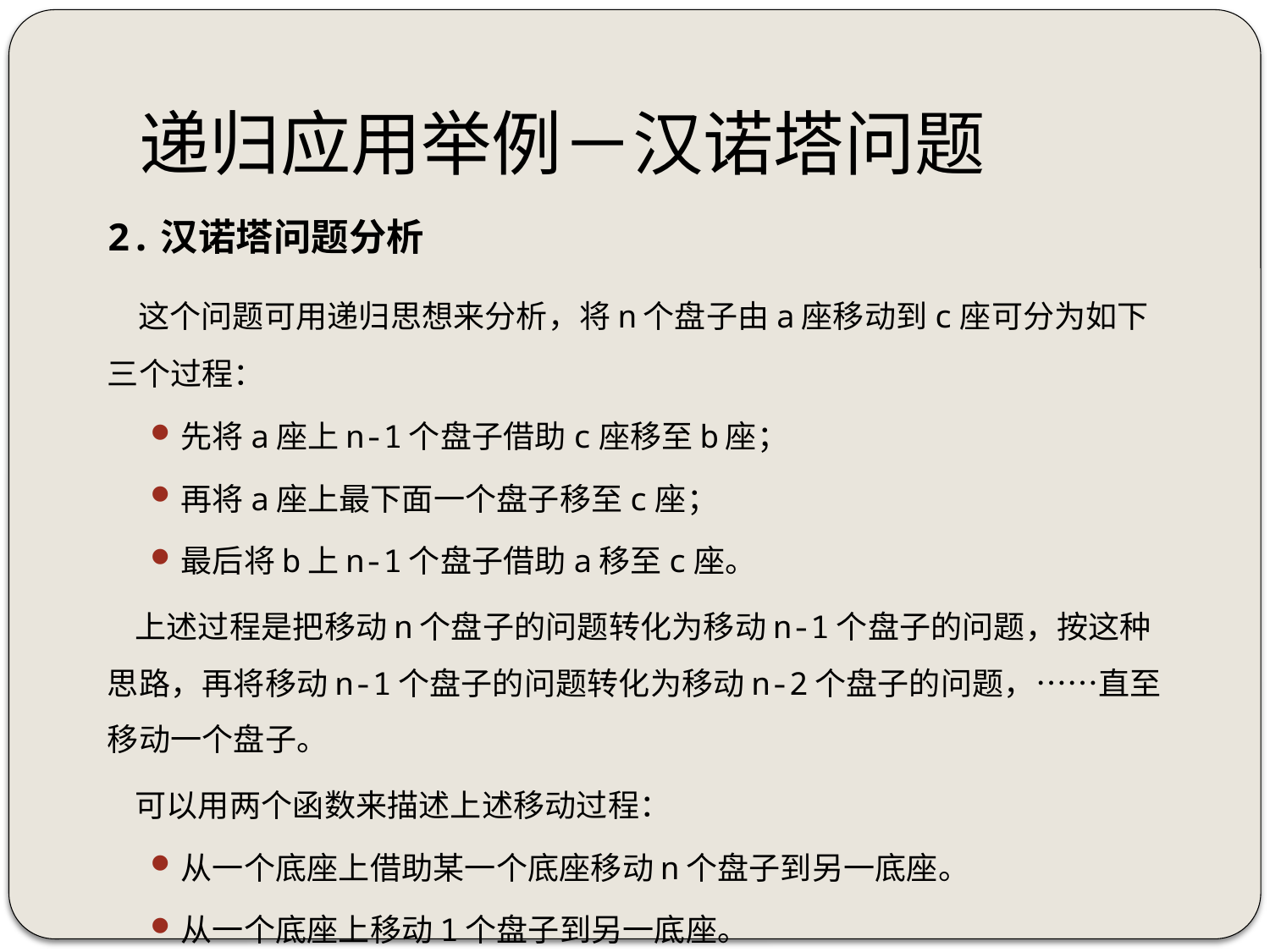

# 递归应用举例－汉诺塔问题
2.汉诺塔问题分析
   这个问题可用递归思想来分析，将n个盘子由a座移动到c座可分为如下三个过程：
先将a座上n-1个盘子借助c座移至b座；
再将a座上最下面一个盘子移至c座；
最后将b上n-1个盘子借助a移至c座。
   上述过程是把移动n个盘子的问题转化为移动n-1个盘子的问题，按这种思路，再将移动n-1个盘子的问题转化为移动n-2个盘子的问题，……直至移动一个盘子。
   可以用两个函数来描述上述移动过程：
从一个底座上借助某一个底座移动n个盘子到另一底座。
从一个底座上移动1个盘子到另一底座。